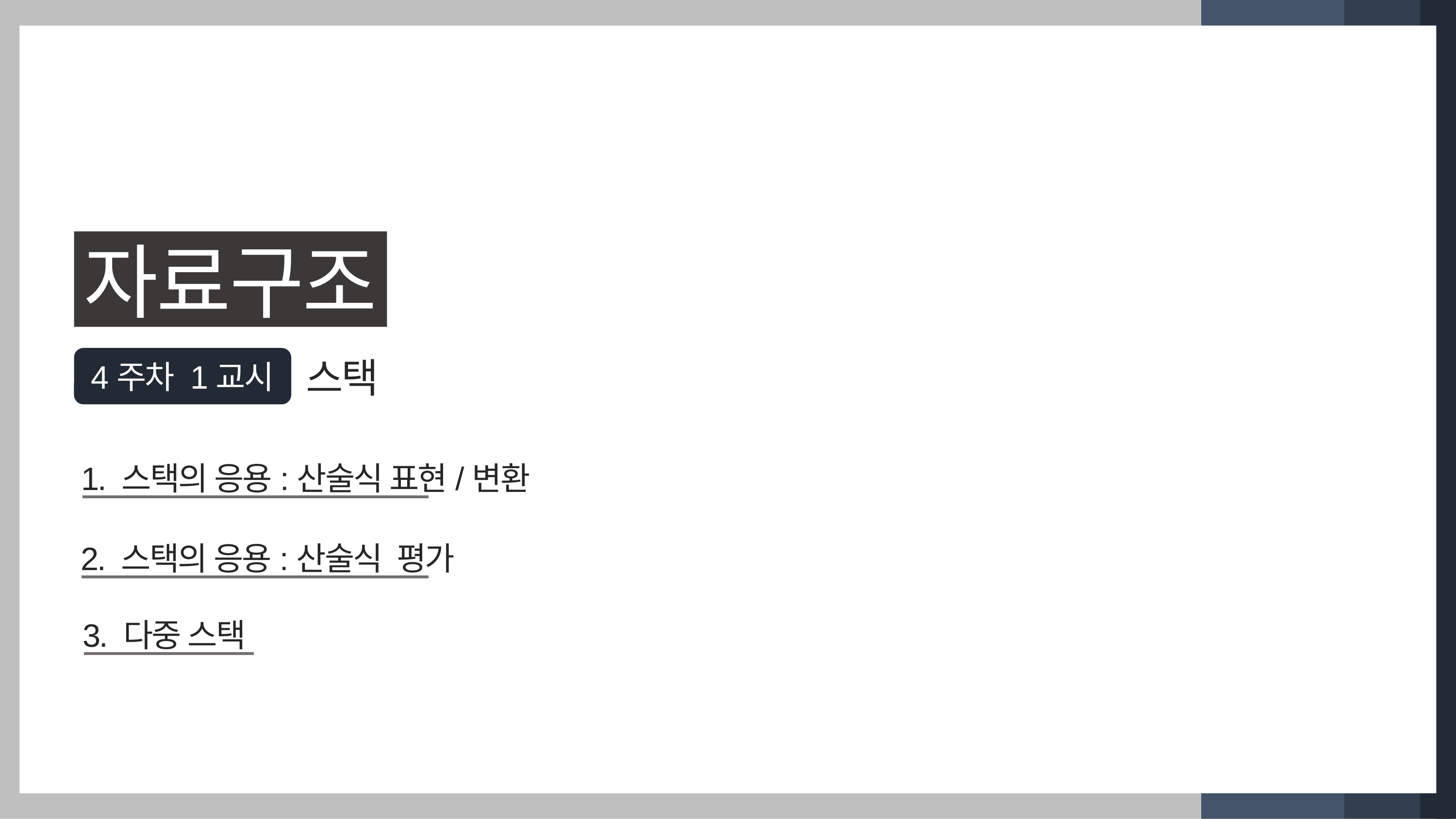

자료구조
4주차 1교시
스택

1. 스택의 응용:산술식 표현/변환
2. 스택의 응용:산술식  평가
3. 다중 스택